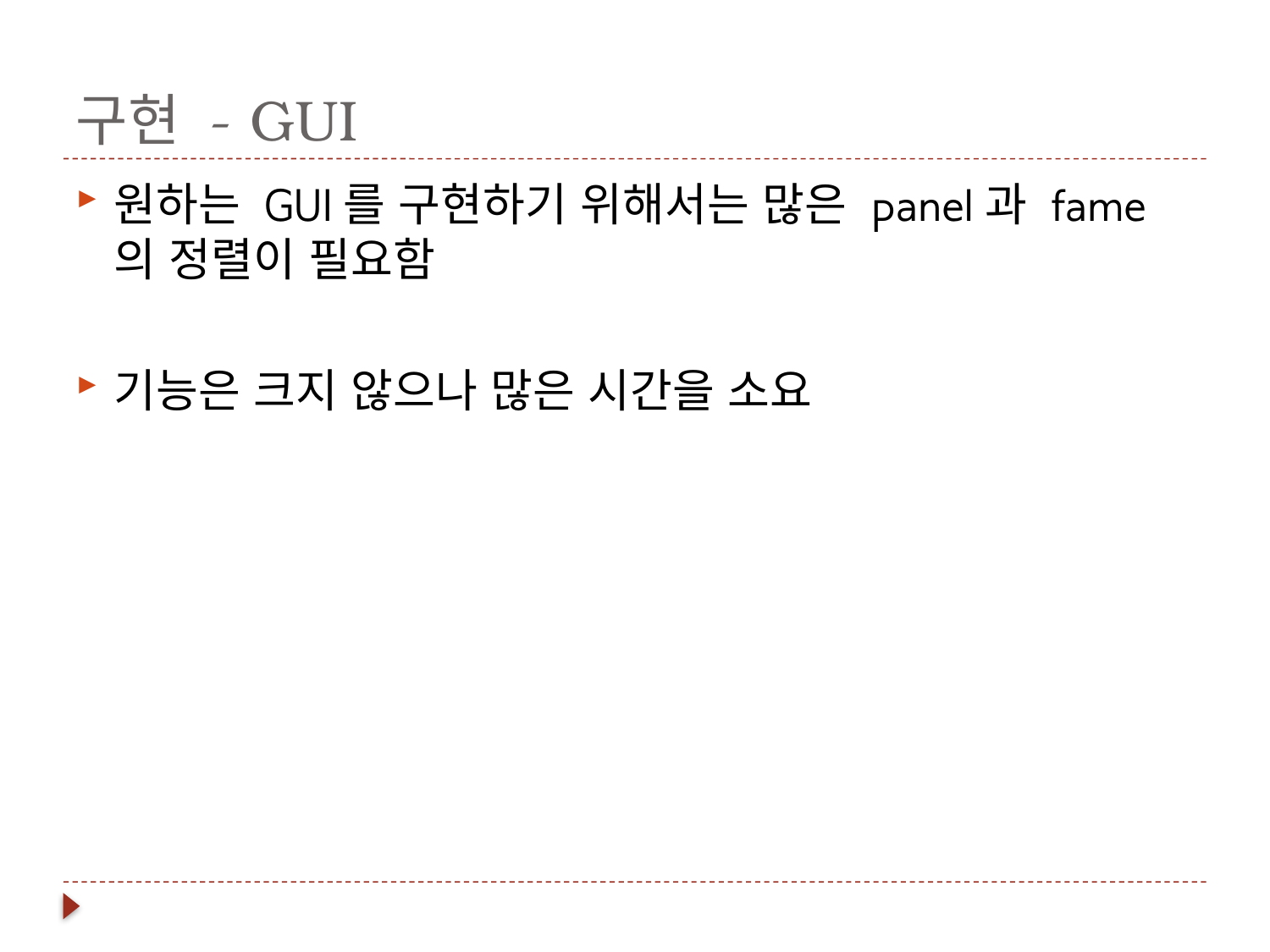

# 구현 - GUI
원하는 GUI를 구현하기 위해서는 많은 panel과 fame의 정렬이 필요함

기능은 크지 않으나 많은 시간을 소요